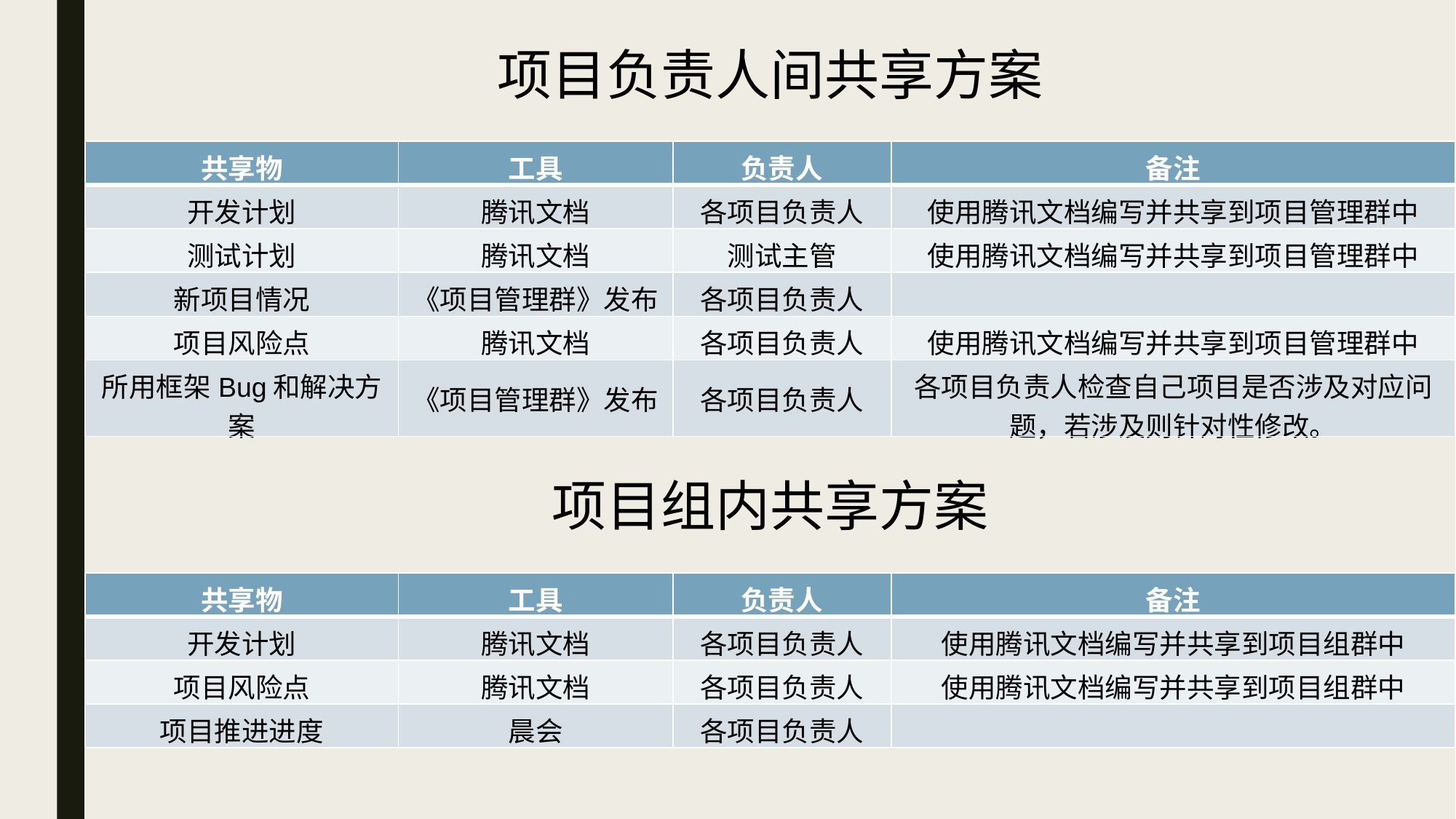

项目负责人间共享方案
| 共享物 | 工具 | 负责人 | 备注 |
| --- | --- | --- | --- |
| 开发计划 | 腾讯文档 | 各项目负责人 | 使用腾讯文档编写并共享到项目管理群中 |
| 测试计划 | 腾讯文档 | 测试主管 | 使用腾讯文档编写并共享到项目管理群中 |
| 新项目情况 | 《项目管理群》发布 | 各项目负责人 |  |
| 项目风险点 | 腾讯文档 | 各项目负责人 | 使用腾讯文档编写并共享到项目管理群中 |
| 所用框架Bug和解决方案 | 《项目管理群》发布 | 各项目负责人 | 各项目负责人检查自己项目是否涉及对应问题，若涉及则针对性修改。 |
项目组内共享方案
| 共享物 | 工具 | 负责人 | 备注 |
| --- | --- | --- | --- |
| 开发计划 | 腾讯文档 | 各项目负责人 | 使用腾讯文档编写并共享到项目组群中 |
| 项目风险点 | 腾讯文档 | 各项目负责人 | 使用腾讯文档编写并共享到项目组群中 |
| 项目推进进度 | 晨会 | 各项目负责人 |  |